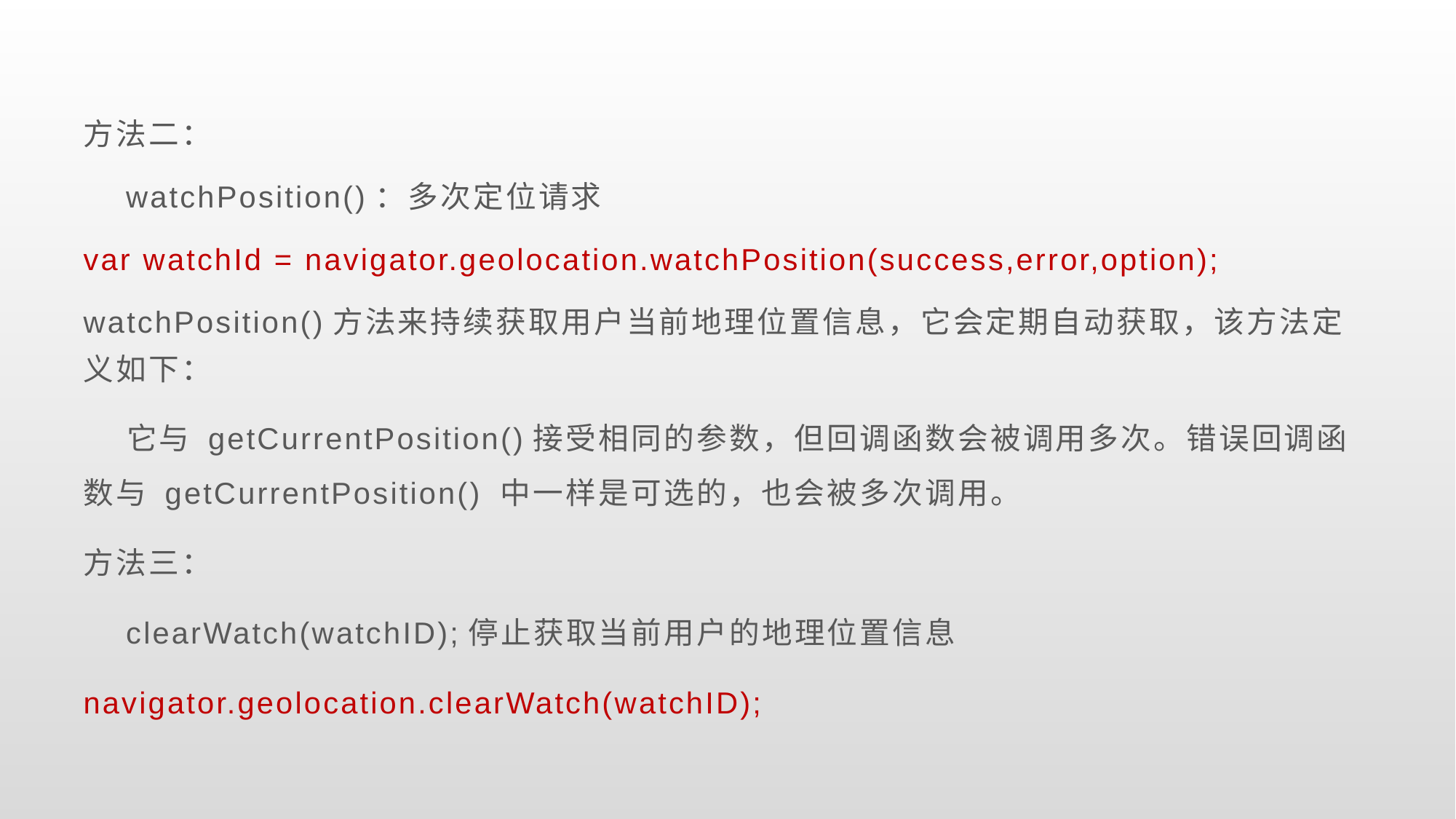

方法二：
    watchPosition()：多次定位请求
var watchId = navigator.geolocation.watchPosition(success,error,option);
watchPosition()方法来持续获取用户当前地理位置信息，它会定期自动获取，该方法定义如下：
    它与 getCurrentPosition()接受相同的参数，但回调函数会被调用多次。错误回调函数与 getCurrentPosition() 中一样是可选的，也会被多次调用。
方法三：
    clearWatch(watchID);停止获取当前用户的地理位置信息
navigator.geolocation.clearWatch(watchID);